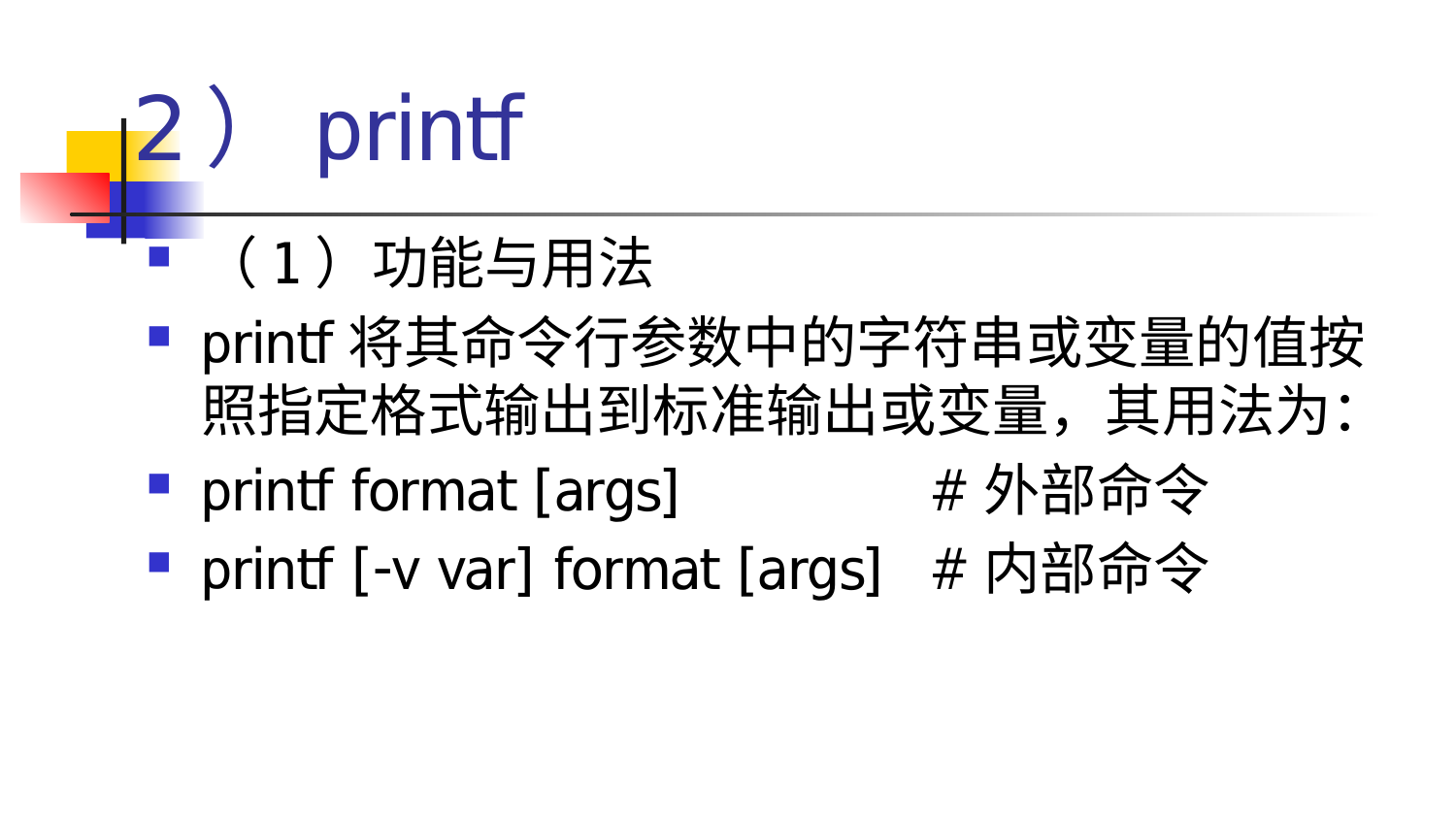

# 2）printf
（1）功能与用法
printf将其命令行参数中的字符串或变量的值按照指定格式输出到标准输出或变量，其用法为：
printf format [args]   		#外部命令
printf [-v var] format [args] 	#内部命令